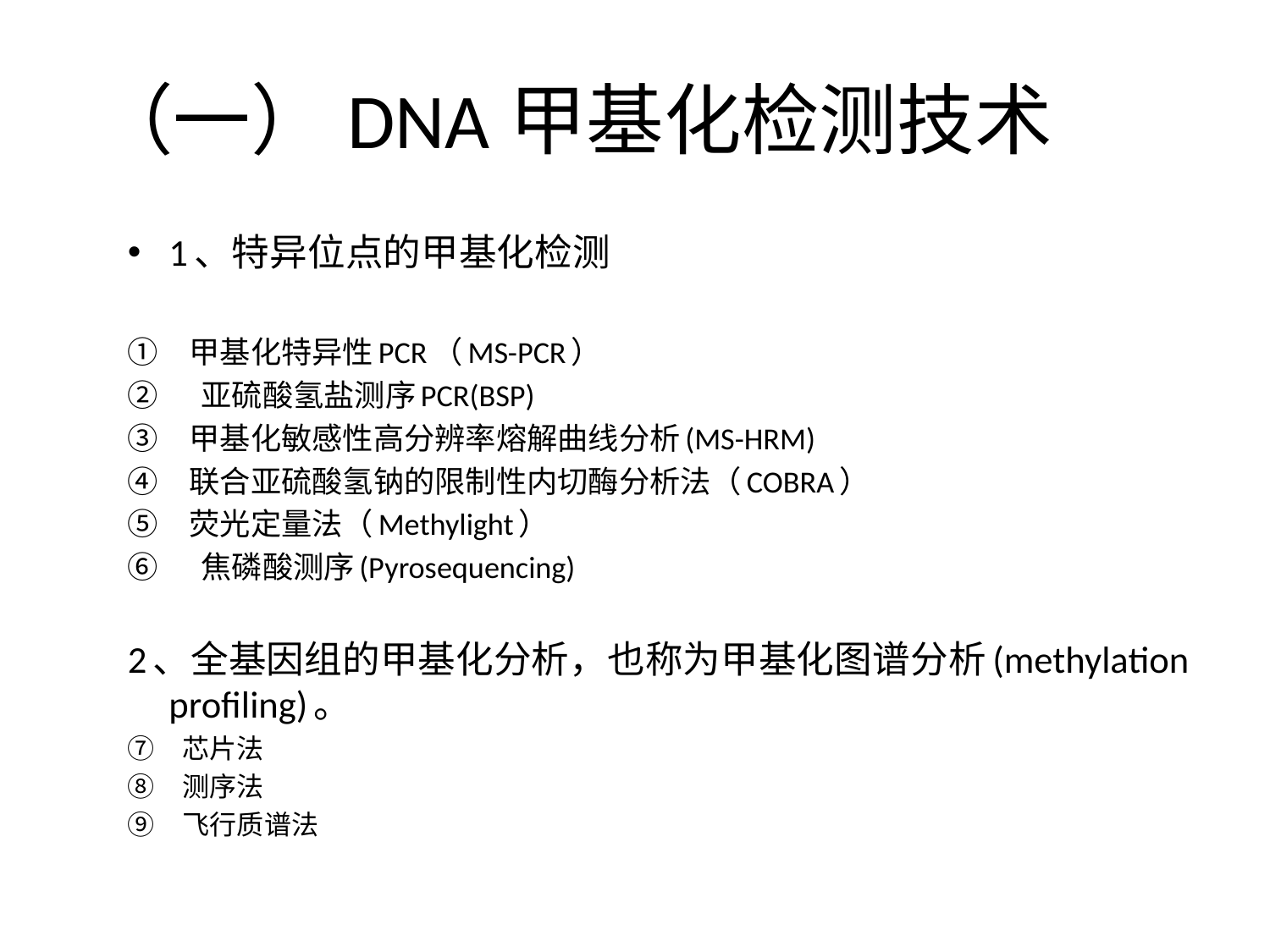

# （一）DNA甲基化检测技术
1、特异位点的甲基化检测

甲基化特异性PCR（MS-PCR）
 亚硫酸氢盐测序PCR(BSP)
甲基化敏感性高分辨率熔解曲线分析(MS-HRM)
联合亚硫酸氢钠的限制性内切酶分析法（COBRA）
荧光定量法（Methylight）
 焦磷酸测序(Pyrosequencing)

2、全基因组的甲基化分析，也称为甲基化图谱分析(methylation profiling)。
芯片法
测序法
飞行质谱法